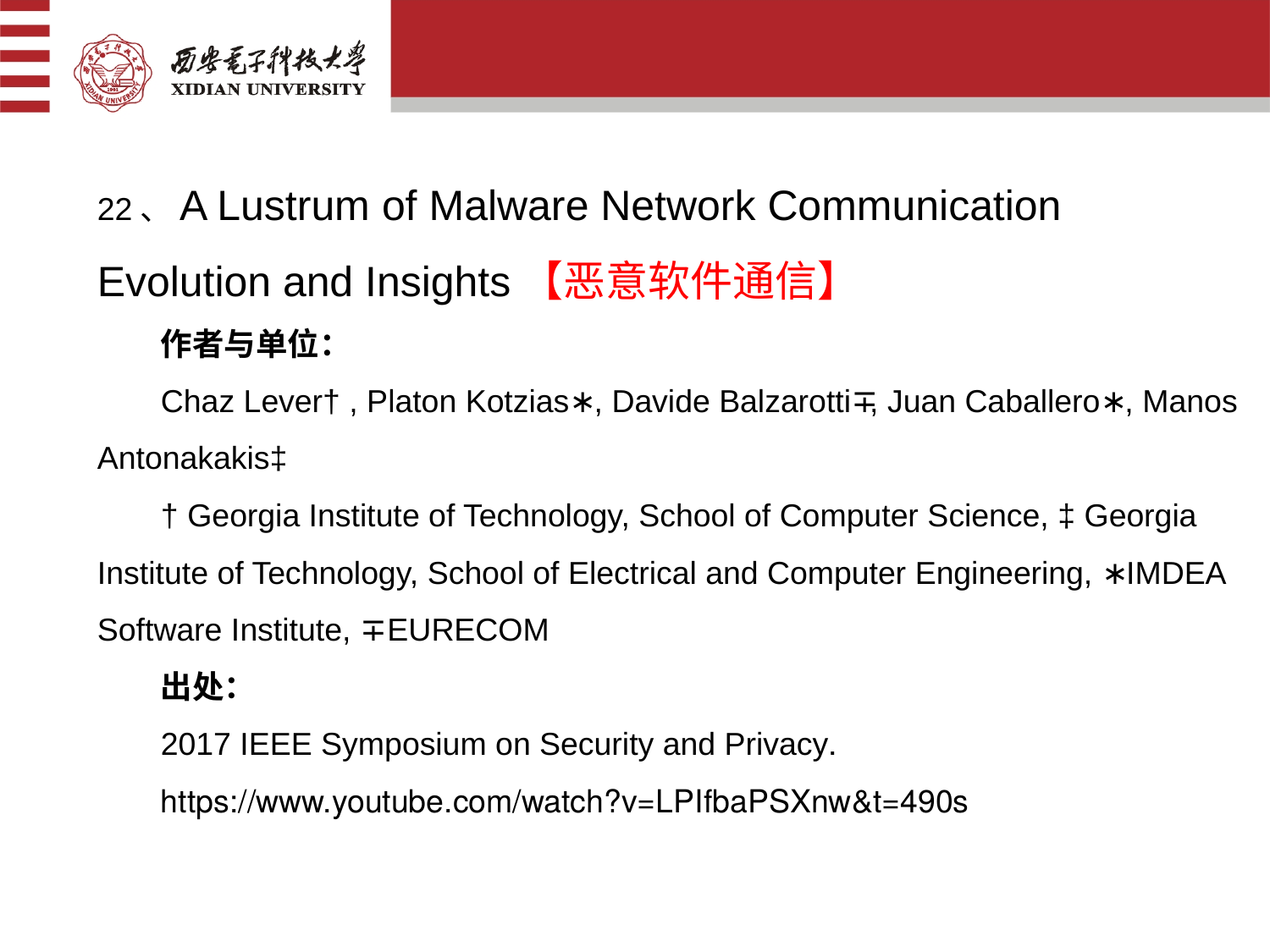

22、A Lustrum of Malware Network Communication Evolution and Insights【恶意软件通信】
作者与单位：
Chaz Lever† , Platon Kotzias∗ , Davide Balzarotti∓, Juan Caballero∗ , Manos Antonakakis‡
† Georgia Institute of Technology, School of Computer Science, ‡ Georgia Institute of Technology, School of Electrical and Computer Engineering, ∗ IMDEA Software Institute, ∓ EURECOM
出处：
2017 IEEE Symposium on Security and Privacy.
https://www.youtube.com/watch?v=LPIfbaPSXnw&t=490s